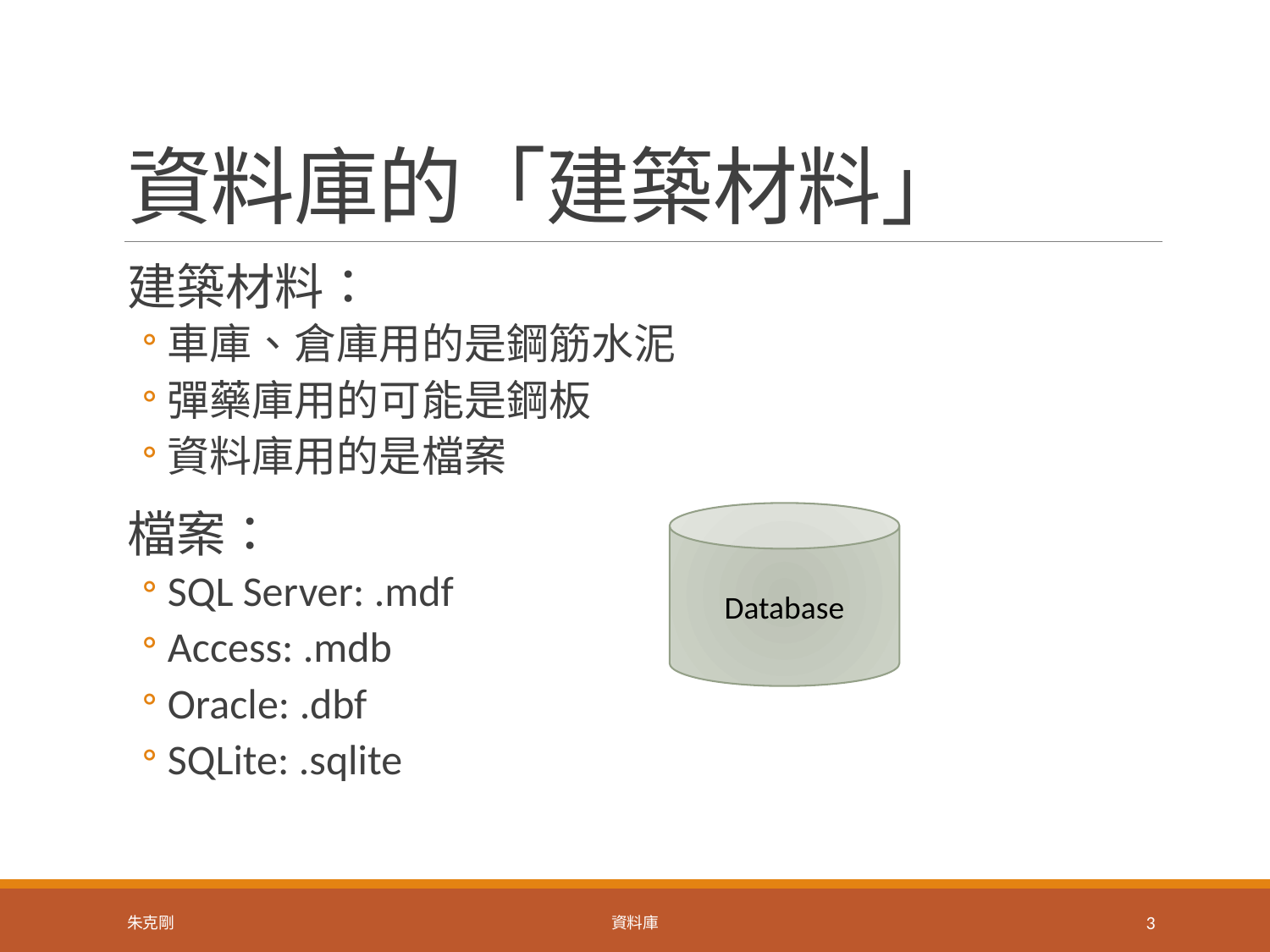

# 資料庫的「建築材料」
建築材料：
車庫、倉庫用的是鋼筋水泥
彈藥庫用的可能是鋼板
資料庫用的是檔案
檔案：
SQL Server: .mdf
Access: .mdb
Oracle: .dbf
SQLite: .sqlite

Database
朱克剛
資料庫
3